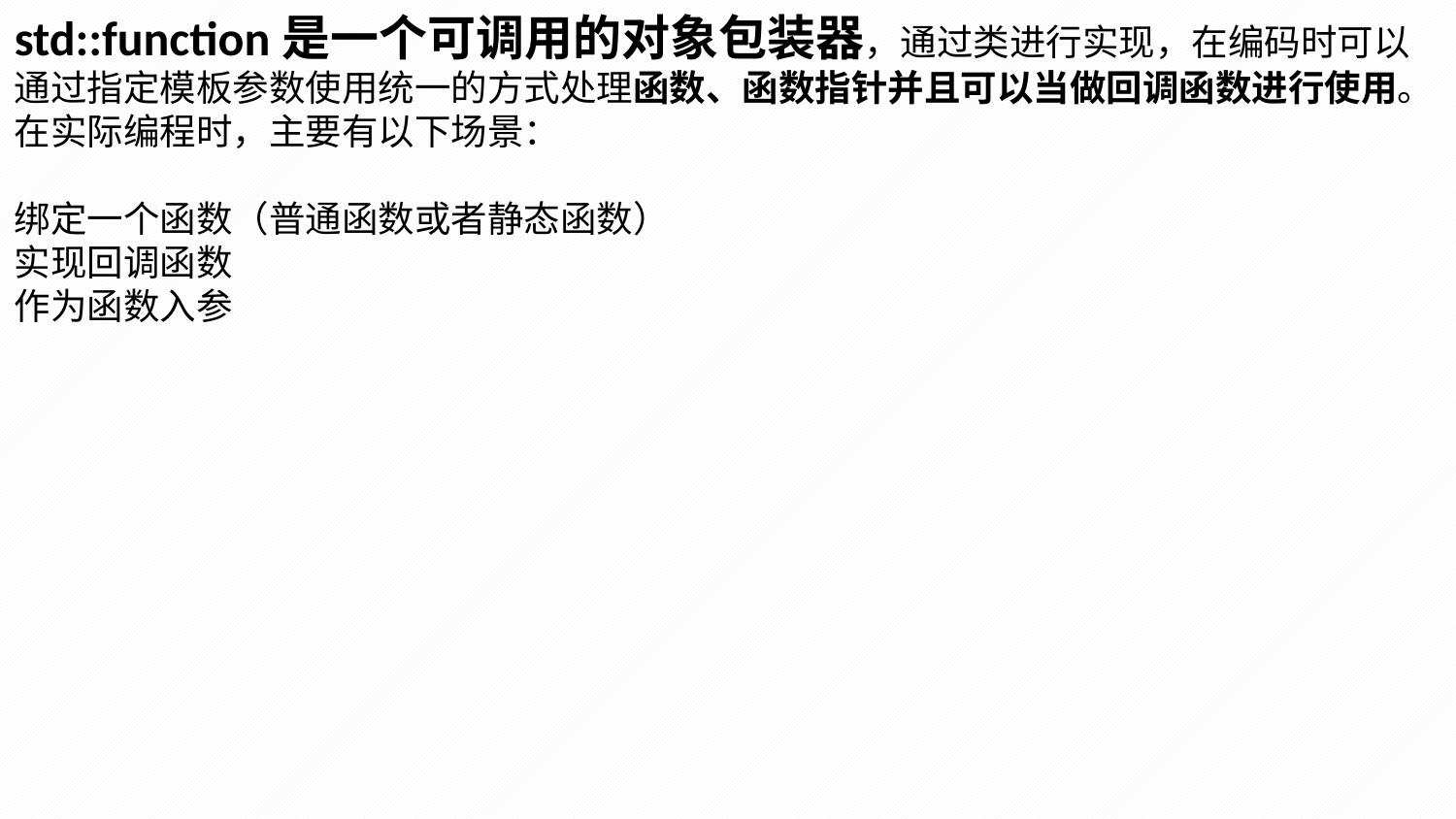

std::function是一个可调用的对象包装器，通过类进行实现，在编码时可以通过指定模板参数使用统一的方式处理函数、函数指针并且可以当做回调函数进行使用。在实际编程时，主要有以下场景：

绑定一个函数（普通函数或者静态函数）
实现回调函数
作为函数入参